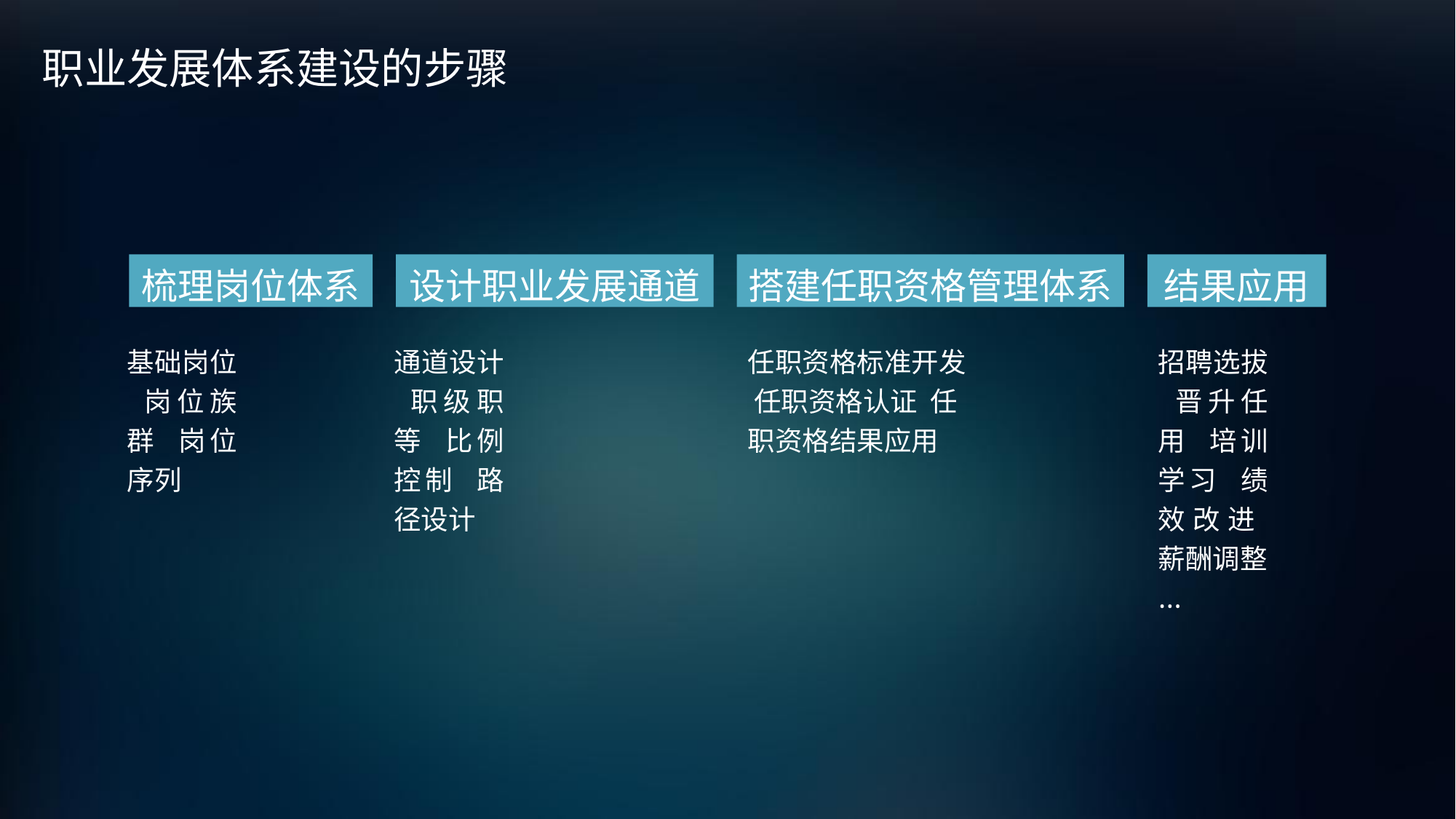

# 职业发展体系建设的步骤
梳理岗位体系
设计职业发展通道
搭建任职资格管理体系
结果应用
基础岗位  岗位族群  岗位序列
通道设计  职级职等  比例控制  路径设计
任职资格标准开发  任职资格认证  任职资格结果应用
招聘选拔  晋升任用  培训学习  绩效改进  薪酬调整
…